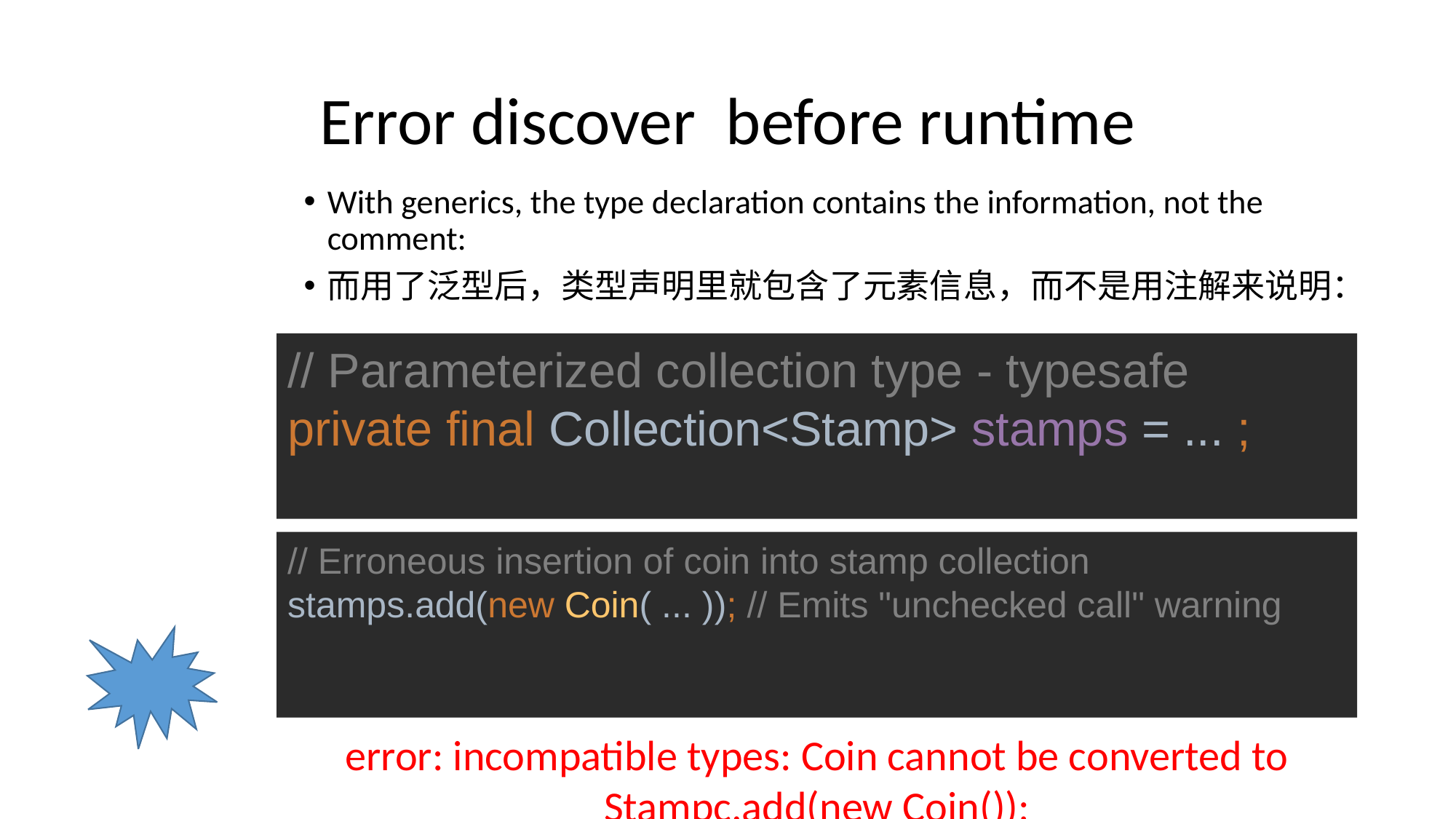

# Error discover  before runtime
With generics, the type declaration contains the information, not the comment:
而用了泛型后，类型声明里就包含了元素信息，而不是用注解来说明：
// Parameterized collection type - typesafe
private final Collection<Stamp> stamps = ... ;
// Erroneous insertion of coin into stamp collection
stamps.add(new Coin( ... )); // Emits "unchecked call" warning

error: incompatible types: Coin cannot be converted to Stampc.add(new Coin());